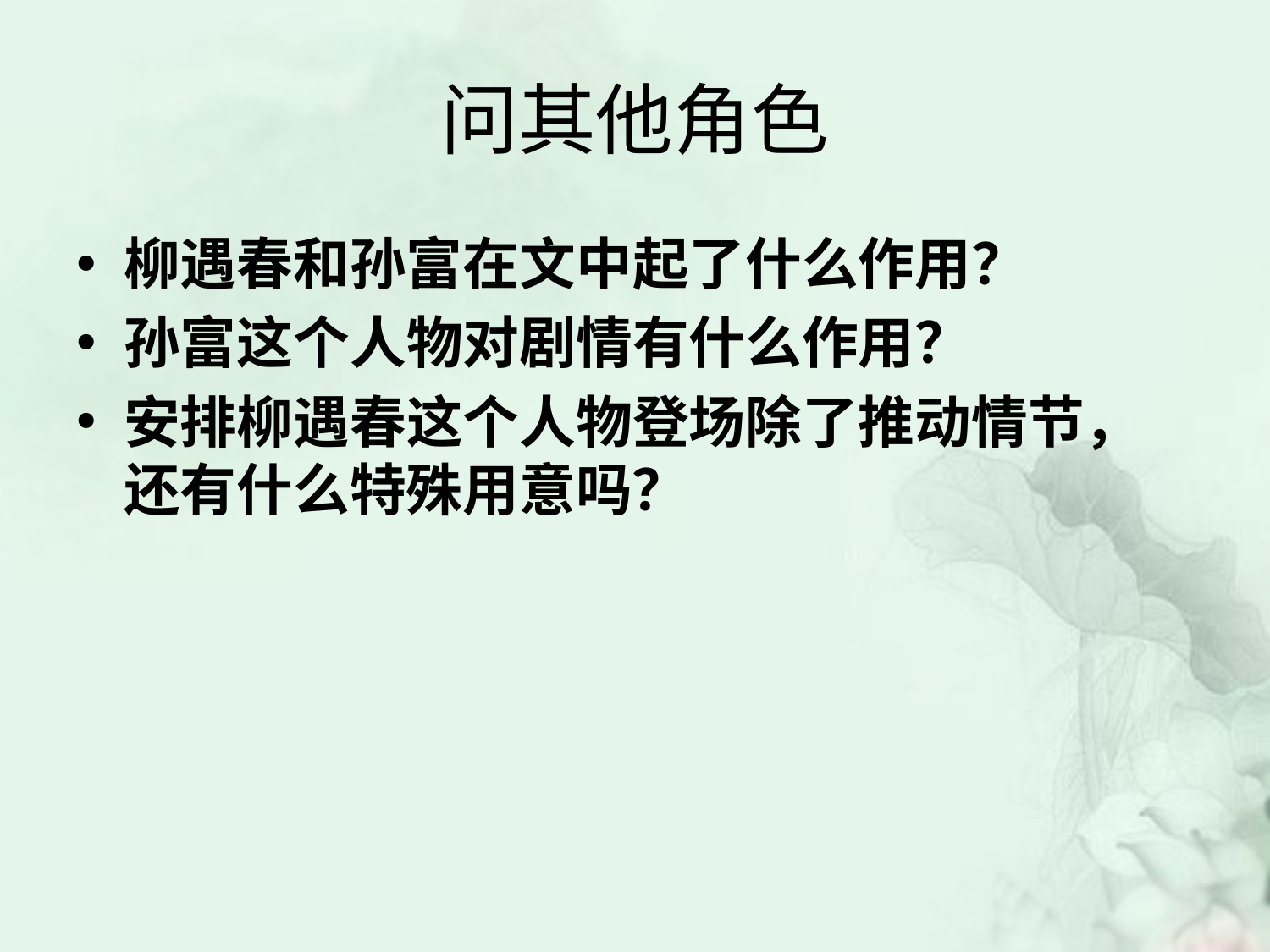

# 问其他角色
柳遇春和孙富在文中起了什么作用？
孙富这个人物对剧情有什么作用？
安排柳遇春这个人物登场除了推动情节，还有什么特殊用意吗？